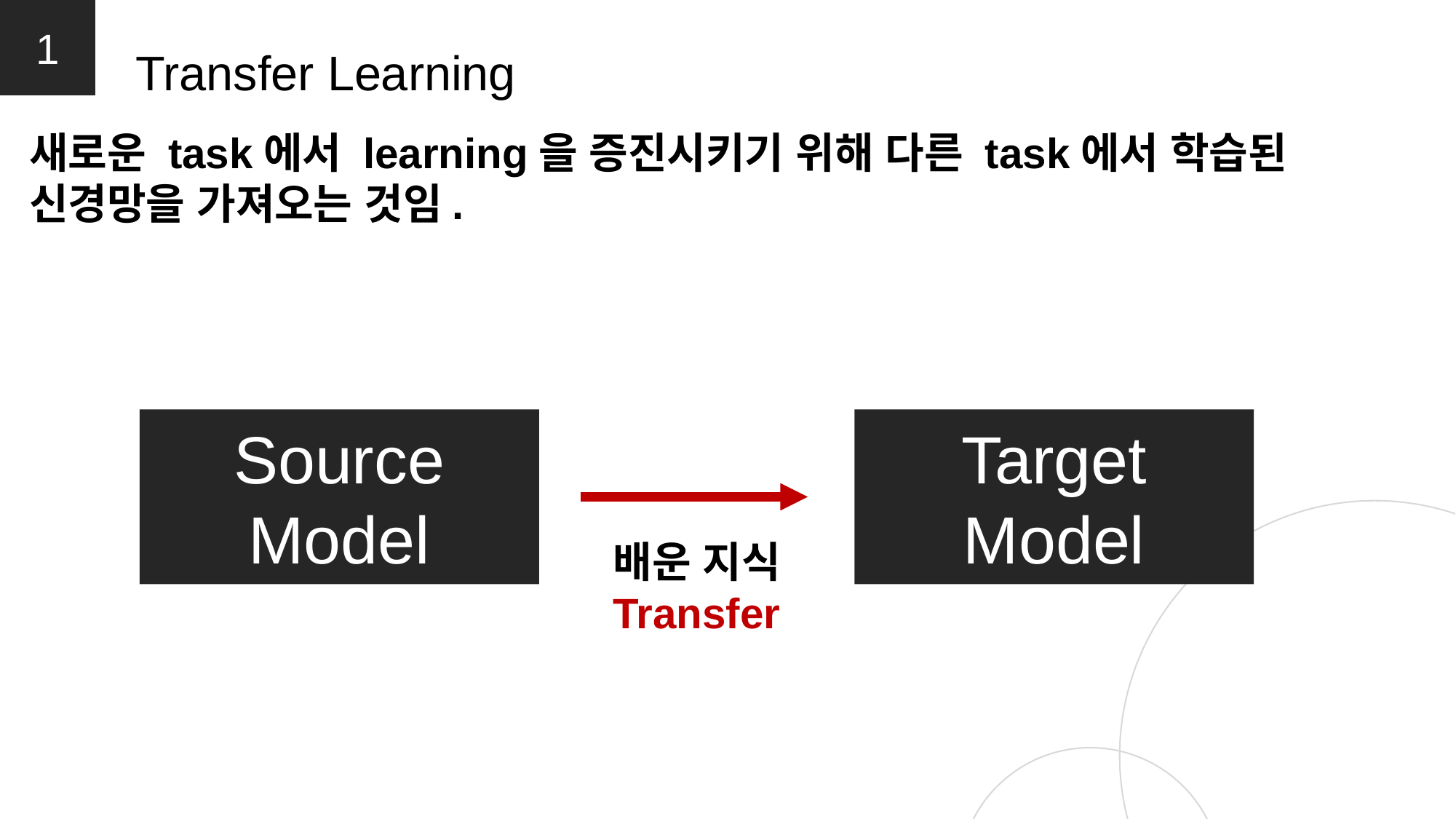

1
Transfer Learning
새로운 task에서 learning을 증진시키기 위해 다른 task에서 학습된 신경망을 가져오는 것임.
Source
Model
Target
Model
배운 지식
Transfer